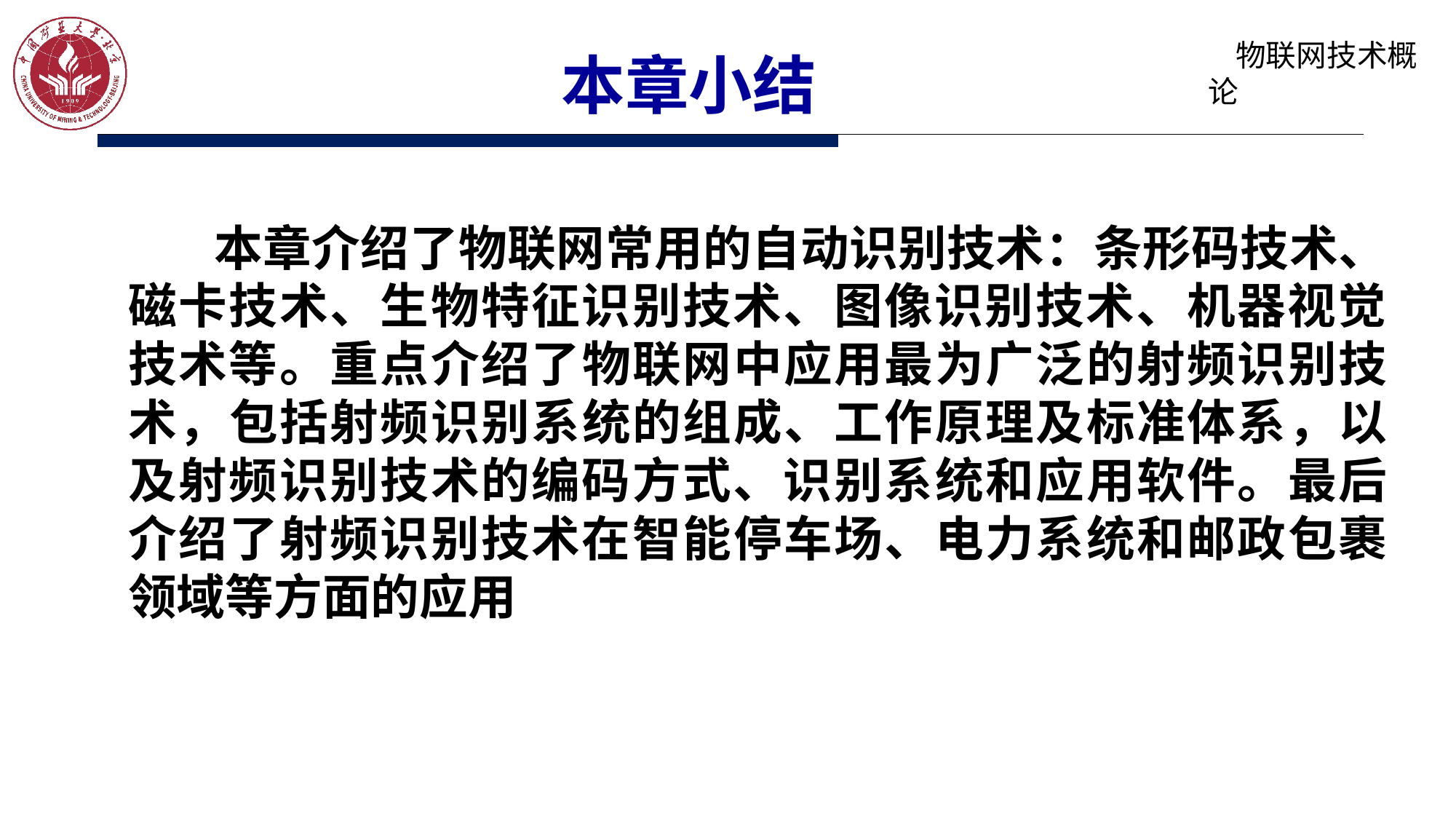

本章小结

本章介绍了物联网常用的自动识别技术：条形码技术、磁卡技术、生物特征识别技术、图像识别技术、机器视觉技术等。重点介绍了物联网中应用最为广泛的射频识别技术，包括射频识别系统的组成、工作原理及标准体系，以及射频识别技术的编码方式、识别系统和应用软件。最后介绍了射频识别技术在智能停车场、电力系统和邮政包裹领域等方面的应用